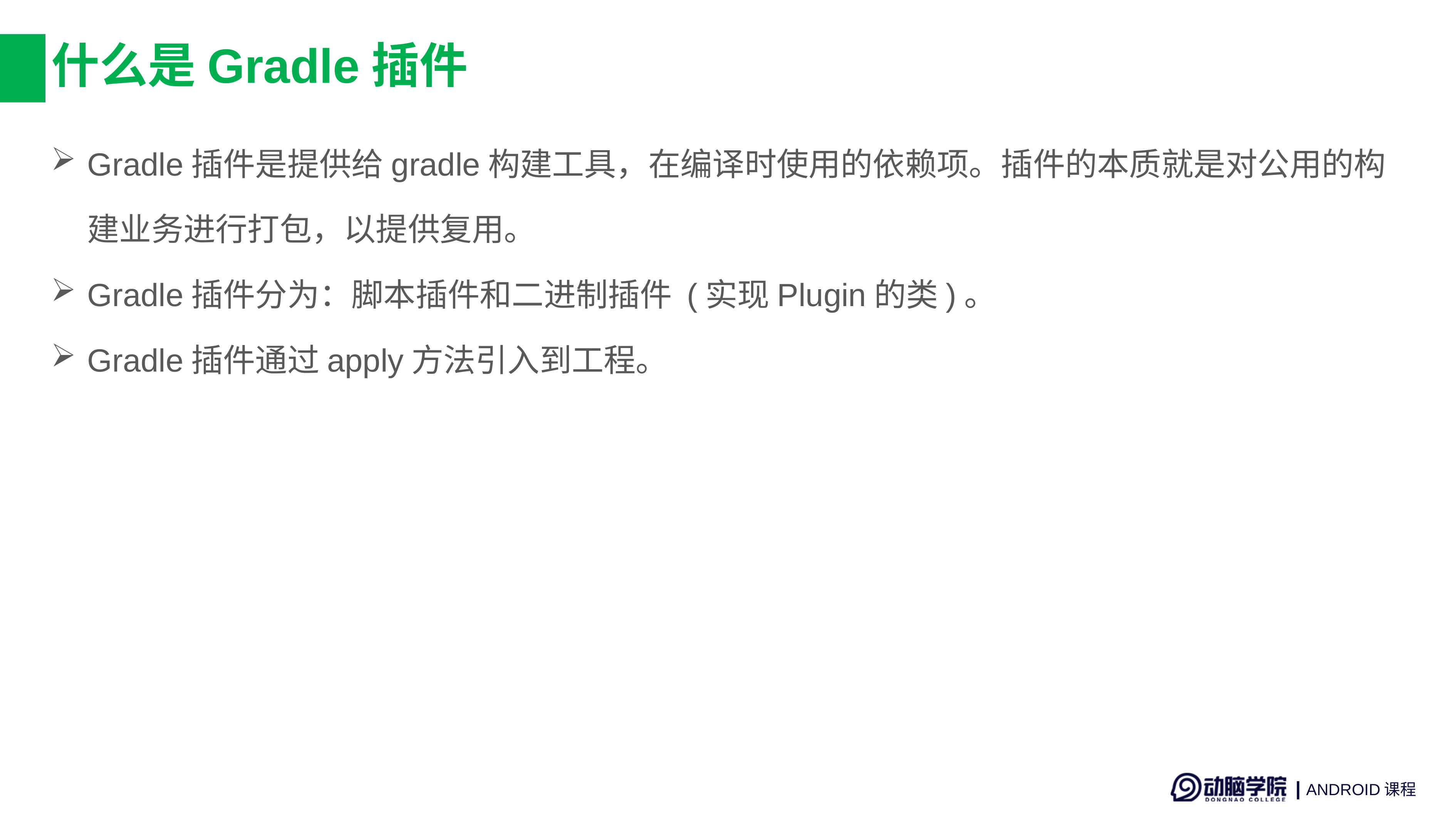

# 什么是Gradle插件
Gradle插件是提供给gradle构建工具，在编译时使用的依赖项。插件的本质就是对公用的构建业务进行打包，以提供复用。
Gradle插件分为：脚本插件和二进制插件 (实现Plugin的类)。
Gradle插件通过apply方法引入到工程。